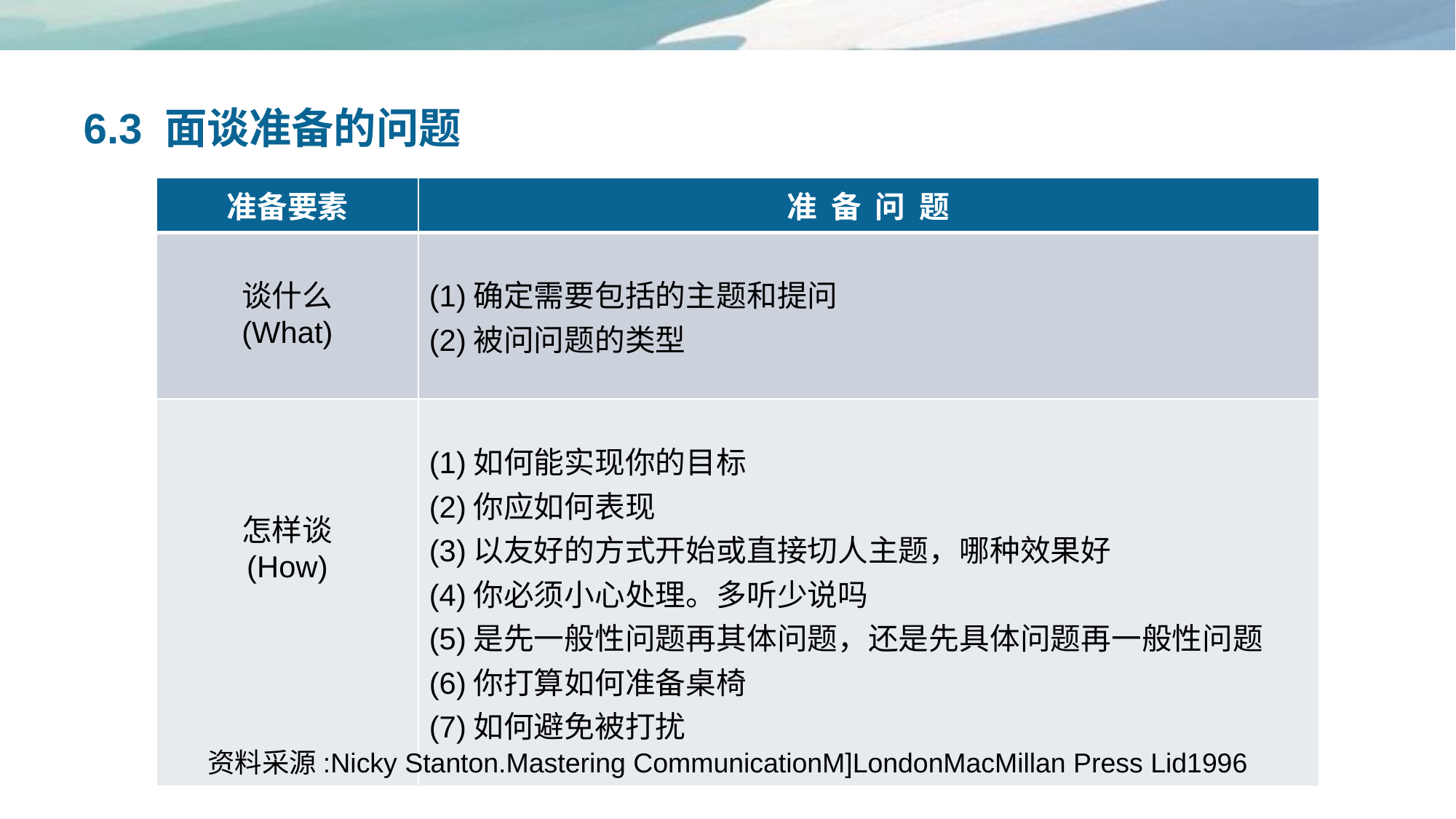

6.3 面谈准备的问题
| 准备要素 | 准 备 问 题 |
| --- | --- |
| 谈什么 (What) | (1)确定需要包括的主题和提问 (2)被问问题的类型 |
| 怎样谈 (How) | (1)如何能实现你的目标 (2)你应如何表现 (3)以友好的方式开始或直接切人主题，哪种效果好 (4)你必须小心处理。多听少说吗 (5)是先一般性问题再其体问题，还是先具体问题再一般性问题 (6)你打算如何准备桌椅 (7)如何避免被打扰 |
资料采源:Nicky Stanton.Mastering CommunicationM]LondonMacMillan Press Lid1996